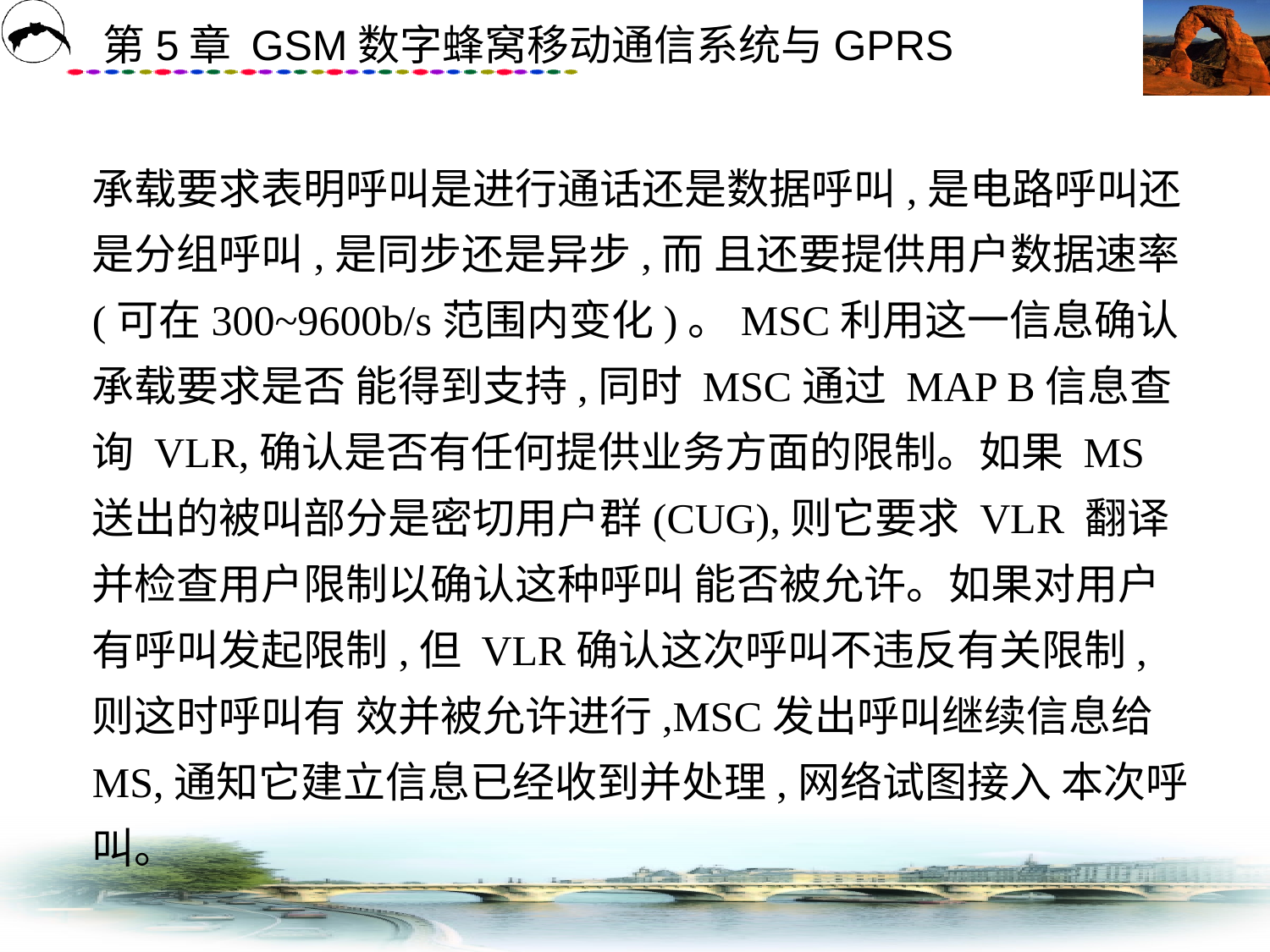

# 承载要求表明呼叫是进行通话还是数据呼叫,是电路呼叫还是分组呼叫,是同步还是异步,而 且还要提供用户数据速率(可在300~9600b/s范围内变化)。MSC利用这一信息确认承载要求是否 能得到支持,同时 MSC通过 MAP B信息查询 VLR,确认是否有任何提供业务方面的限制。如果 MS送出的被叫部分是密切用户群(CUG),则它要求 VLR 翻译并检查用户限制以确认这种呼叫 能否被允许。如果对用户有呼叫发起限制,但 VLR确认这次呼叫不违反有关限制,则这时呼叫有 效并被允许进行,MSC发出呼叫继续信息给 MS,通知它建立信息已经收到并处理,网络试图接入 本次呼叫。